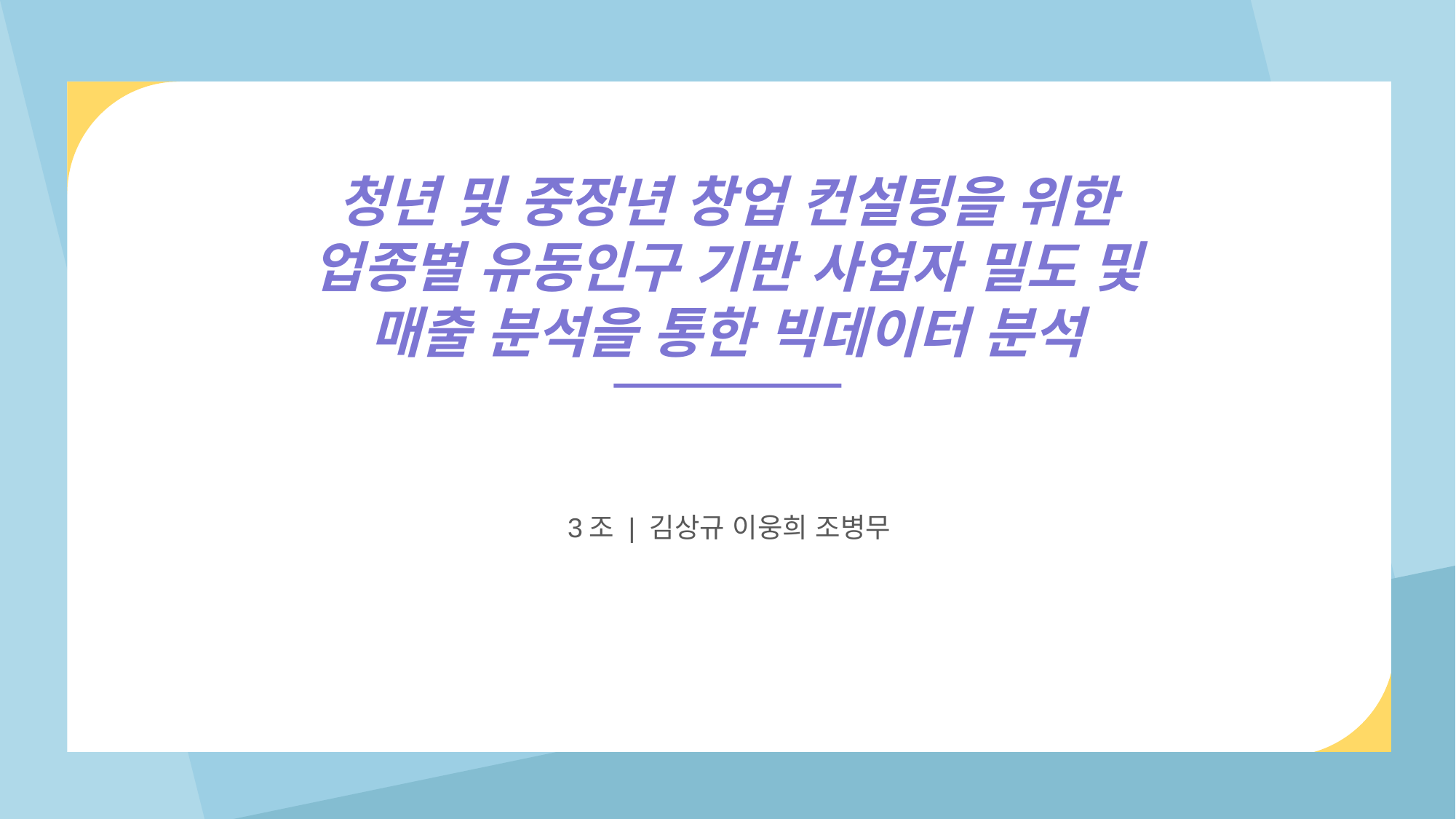

청년 및 중장년 창업 컨설팅을 위한 업종별 유동인구 기반 사업자 밀도 및 매출 분석을 통한 빅데이터 분석

3조 | 김상규 이웅희 조병무